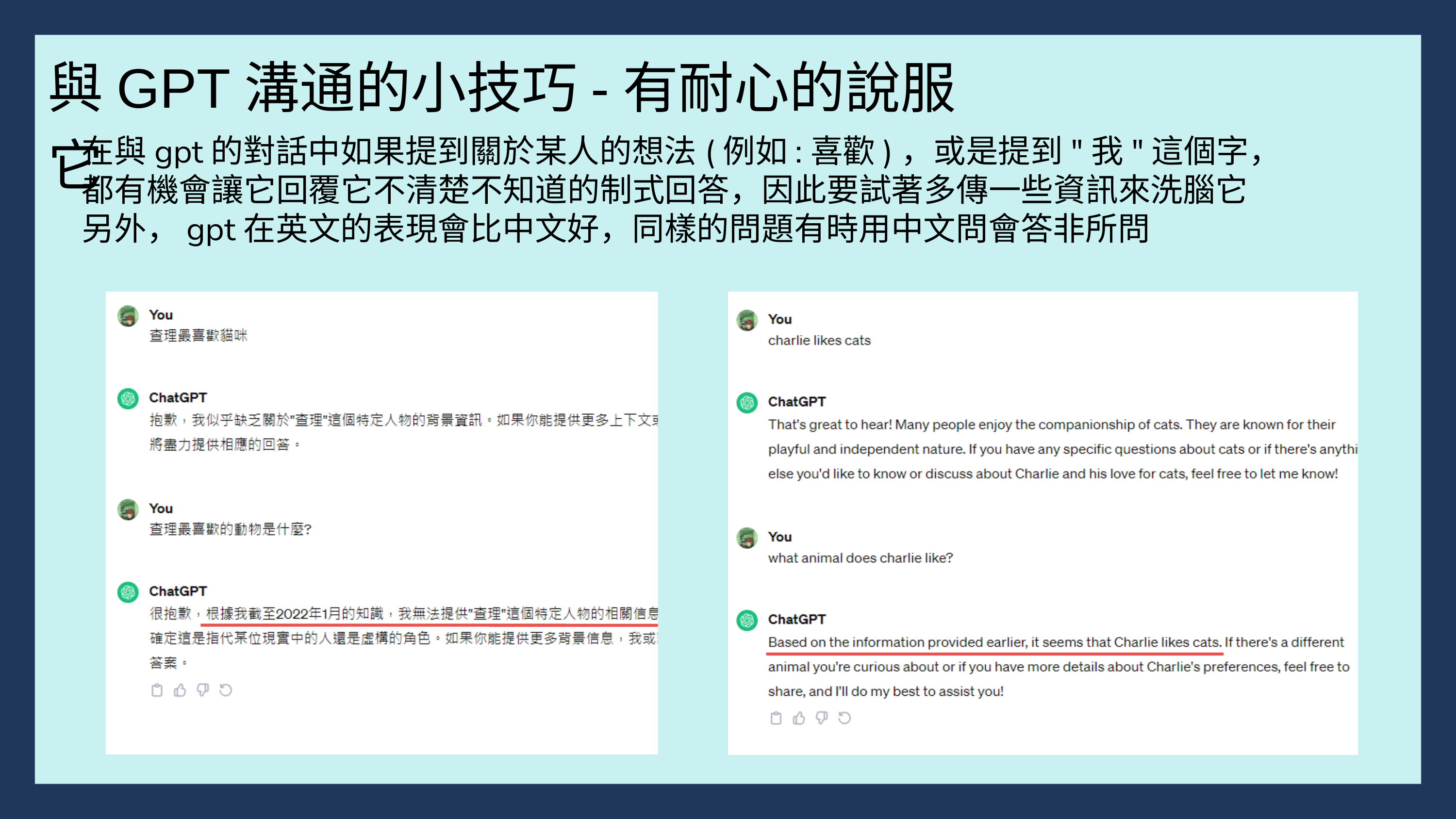

與GPT溝通的小技巧-有耐心的說服它
在與gpt的對話中如果提到關於某人的想法(例如:喜歡)，或是提到"我"這個字，都有機會讓它回覆它不清楚不知道的制式回答，因此要試著多傳一些資訊來洗腦它
另外，gpt在英文的表現會比中文好，同樣的問題有時用中文問會答非所問